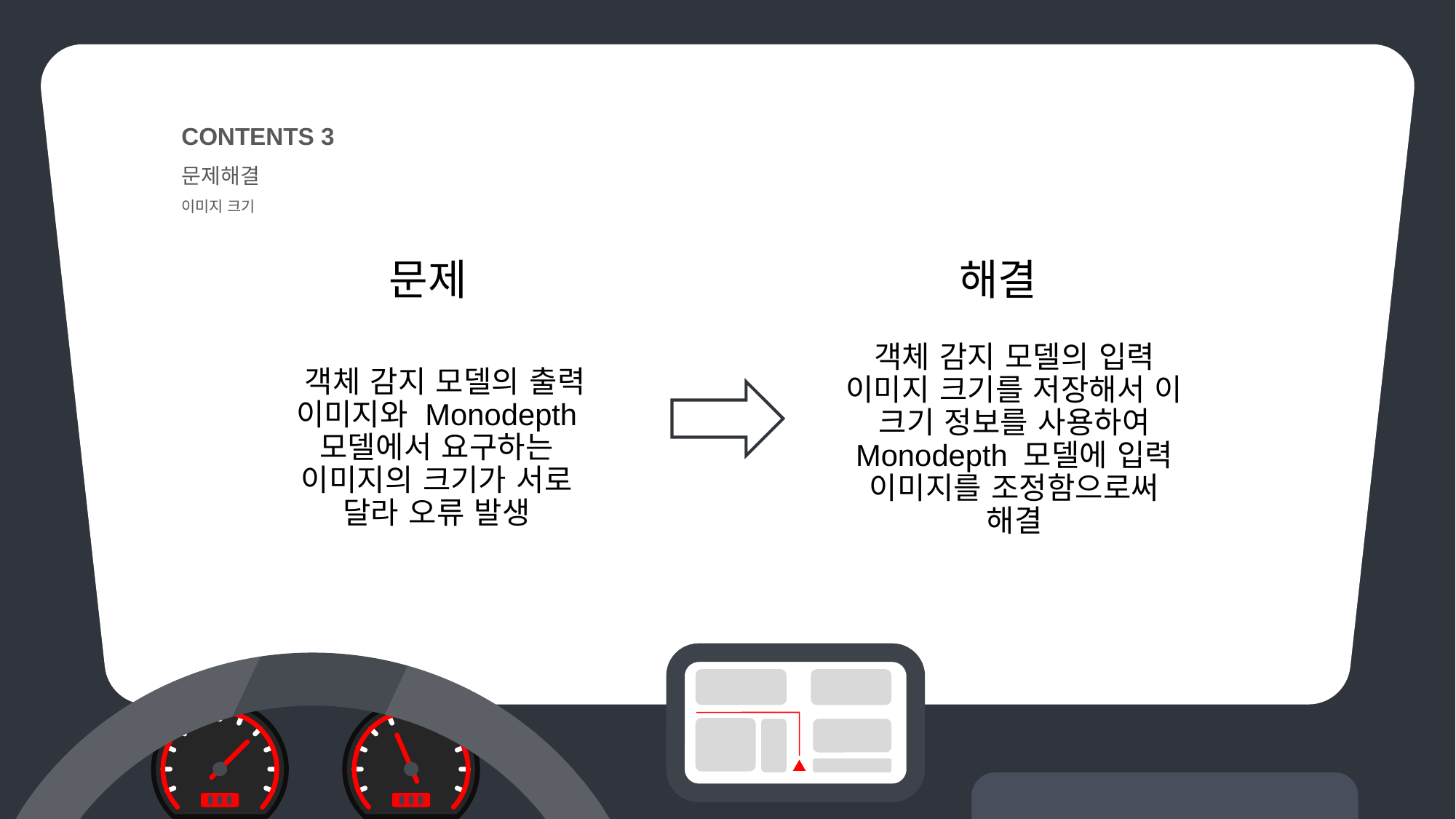

CONTENTS 3
문제해결
이미지 크기
문제
해결

 객체 감지 모델의 출력 이미지와 Monodepth 모델에서 요구하는 이미지의 크기가 서로 달라 오류 발생

객체 감지 모델의 입력 이미지 크기를 저장해서 이 크기 정보를 사용하여 Monodepth 모델에 입력 이미지를 조정함으로써 해결